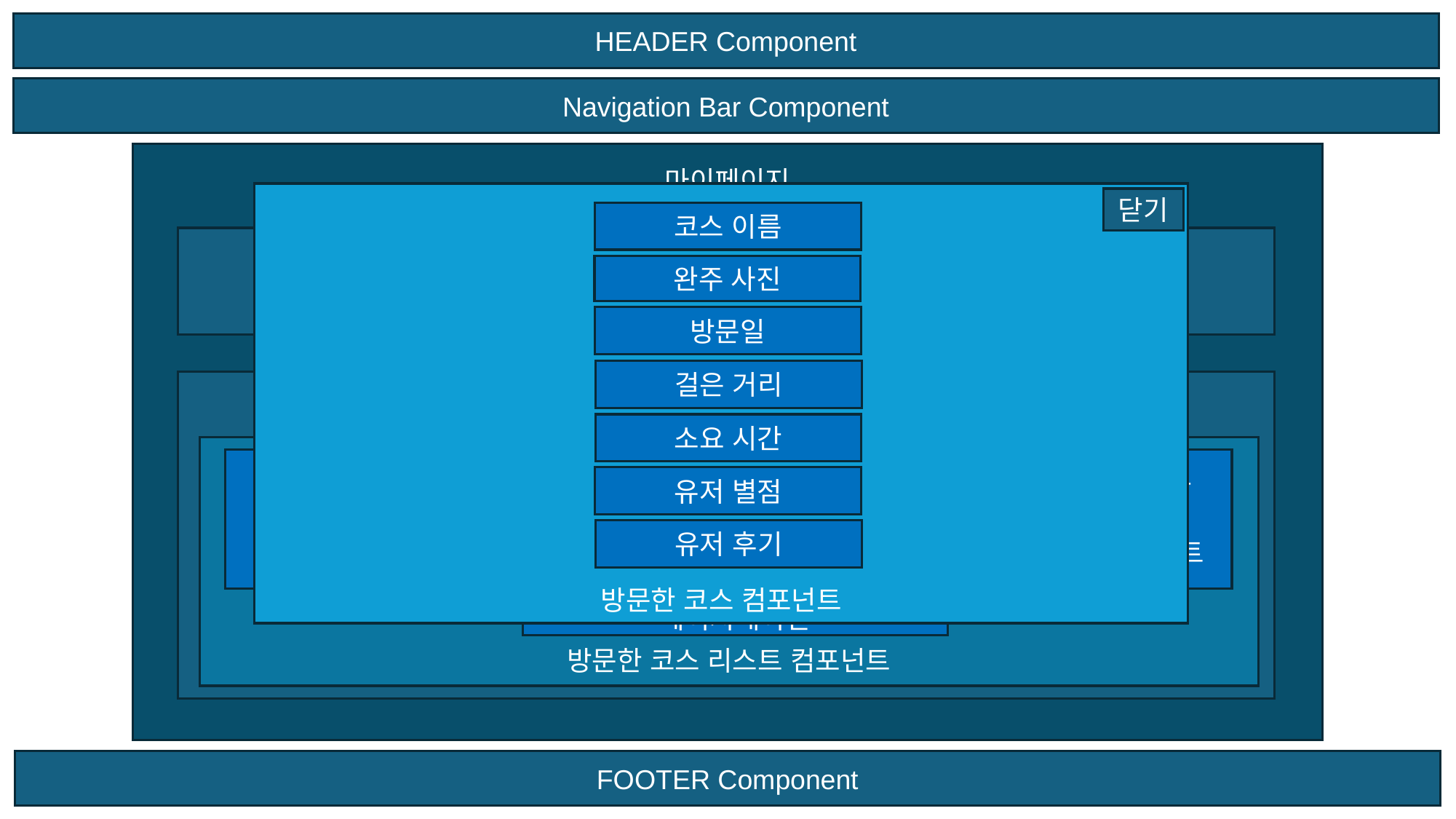

HEADER Component
Navigation Bar Component
마이페이지

…

방문한 코스 컴포넌트
닫기
코스 이름
기본 프로필 섹션
완주 사진
방문일
걸은 거리
방문한 코스 섹션

소요 시간

방문한 코스 리스트 컴포넌트
방문한
코스
컴포넌트
방문한
코스
컴포넌트
방문한
코스
컴포넌트
방문한
코스
컴포넌트
방문한
코스
컴포넌트
방문한
코스
컴포넌트
유저 별점
유저 후기
페이지네이션
FOOTER Component